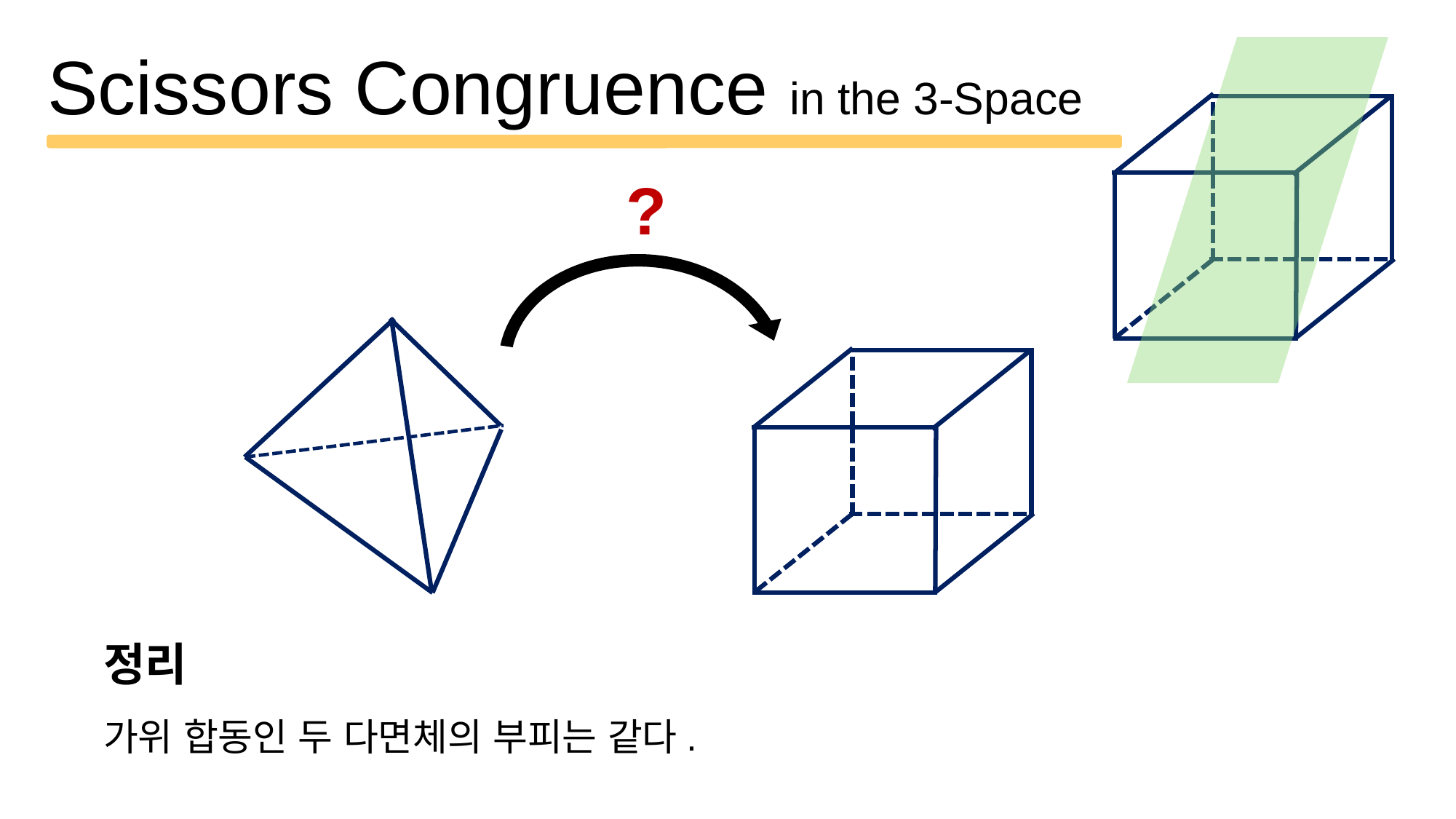

Scissors Congruence in the 3-Space

?

정리
가위 합동인 두 다면체의 부피는 같다.